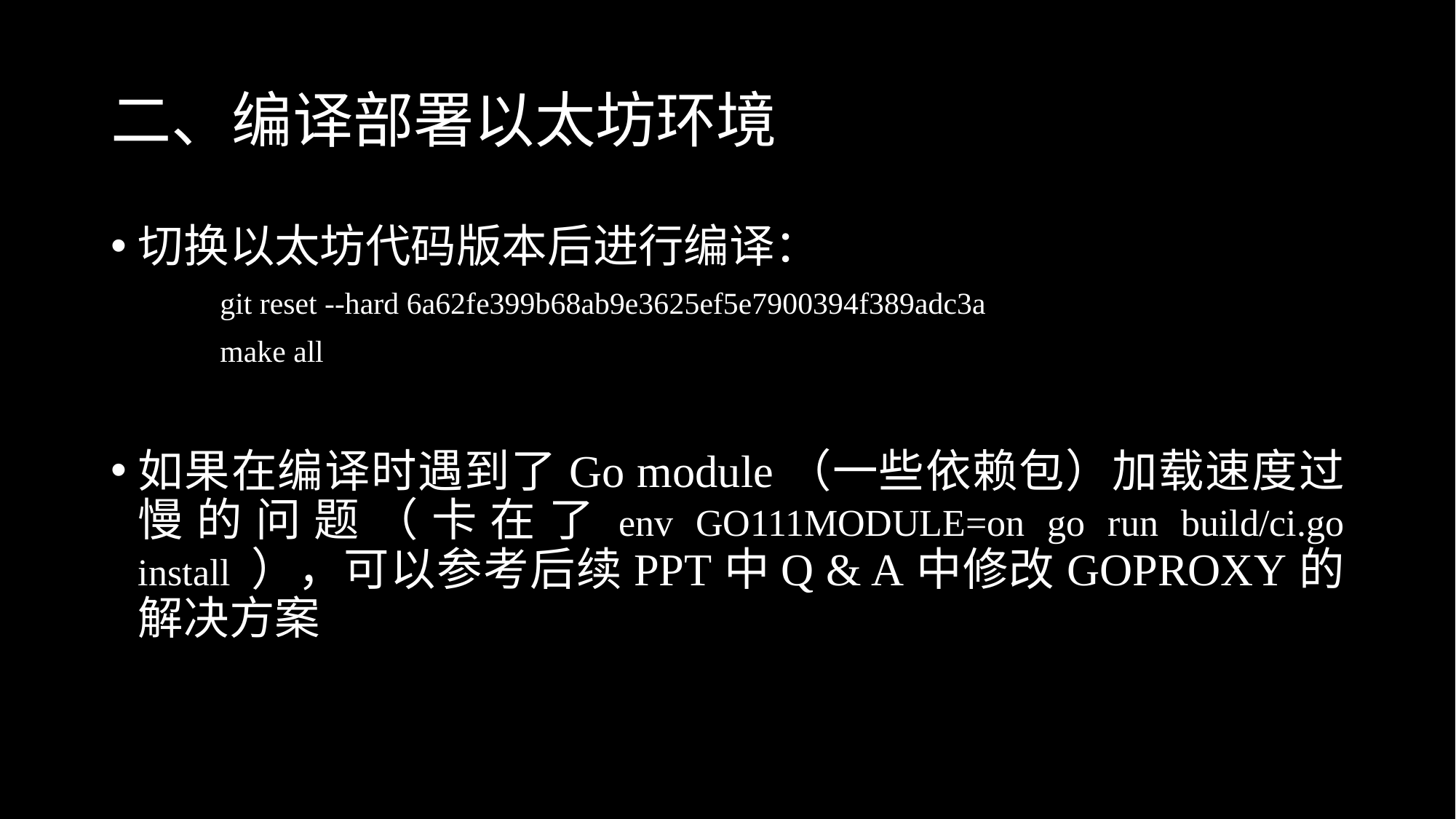

# 二、编译部署以太坊环境
切换以太坊代码版本后进行编译：
	git reset --hard 6a62fe399b68ab9e3625ef5e7900394f389adc3a
	make all

如果在编译时遇到了Go module（一些依赖包）加载速度过慢的问题（卡在了env GO111MODULE=on go run build/ci.go install ），可以参考后续PPT中Q & A中修改GOPROXY的解决方案